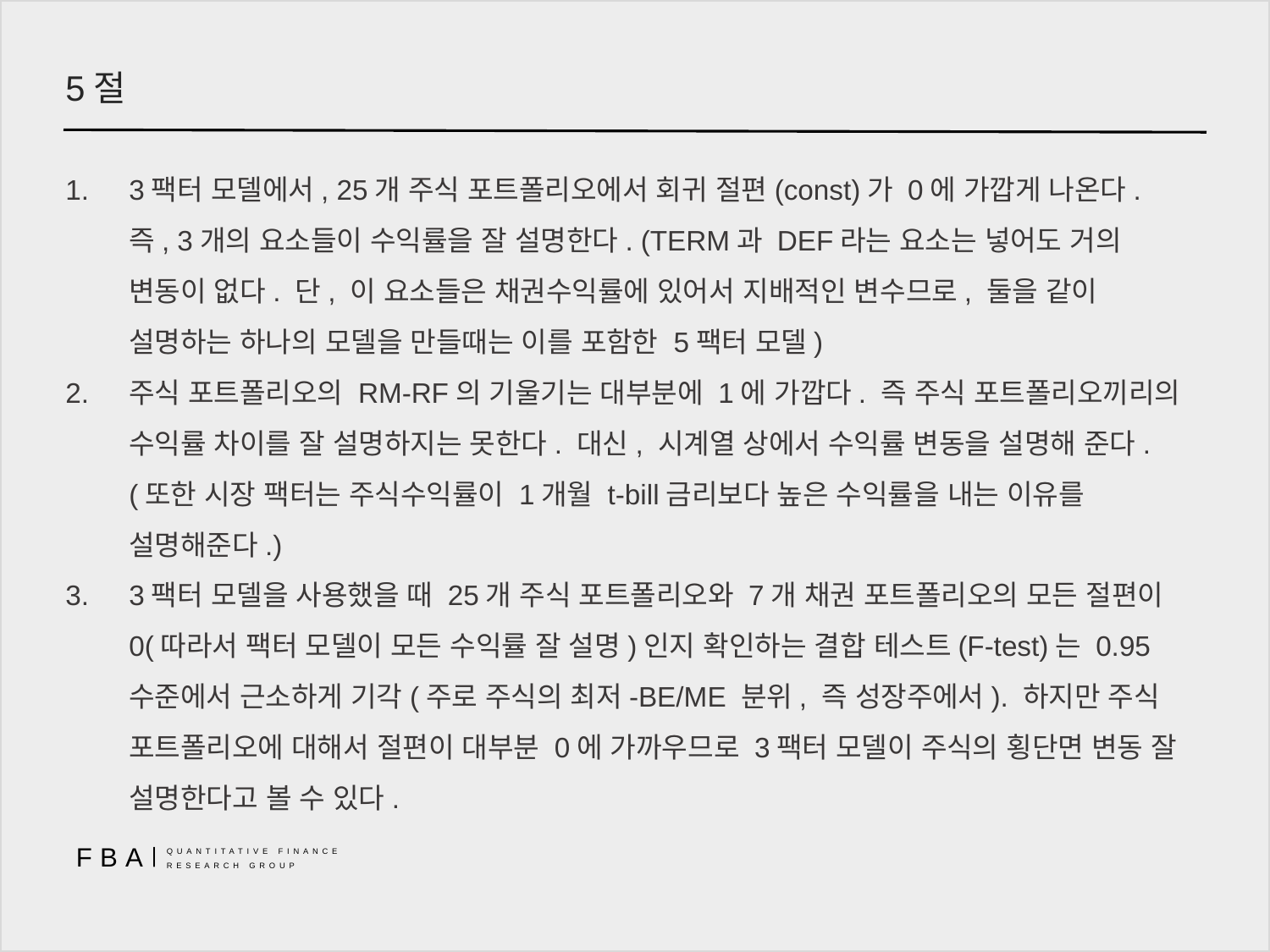

5절
3팩터 모델에서, 25개 주식 포트폴리오에서 회귀 절편(const)가 0에 가깝게 나온다. 즉, 3개의 요소들이 수익률을 잘 설명한다. (TERM과 DEF라는 요소는 넣어도 거의 변동이 없다. 단, 이 요소들은 채권수익률에 있어서 지배적인 변수므로, 둘을 같이 설명하는 하나의 모델을 만들때는 이를 포함한 5팩터 모델)
주식 포트폴리오의 RM-RF의 기울기는 대부분에 1에 가깝다. 즉 주식 포트폴리오끼리의 수익률 차이를 잘 설명하지는 못한다. 대신, 시계열 상에서 수익률 변동을 설명해 준다.(또한 시장 팩터는 주식수익률이 1개월 t-bill금리보다 높은 수익률을 내는 이유를 설명해준다.)
3팩터 모델을 사용했을 때 25개 주식 포트폴리오와 7개 채권 포트폴리오의 모든 절편이 0(따라서 팩터 모델이 모든 수익률 잘 설명)인지 확인하는 결합 테스트(F-test)는 0.95 수준에서 근소하게 기각(주로 주식의 최저-BE/ME 분위, 즉 성장주에서). 하지만 주식 포트폴리오에 대해서 절편이 대부분 0에 가까우므로 3팩터 모델이 주식의 횡단면 변동 잘 설명한다고 볼 수 있다.
FBA
|
QUANTITATIVE FINANCE
RESEARCH GROUP
38